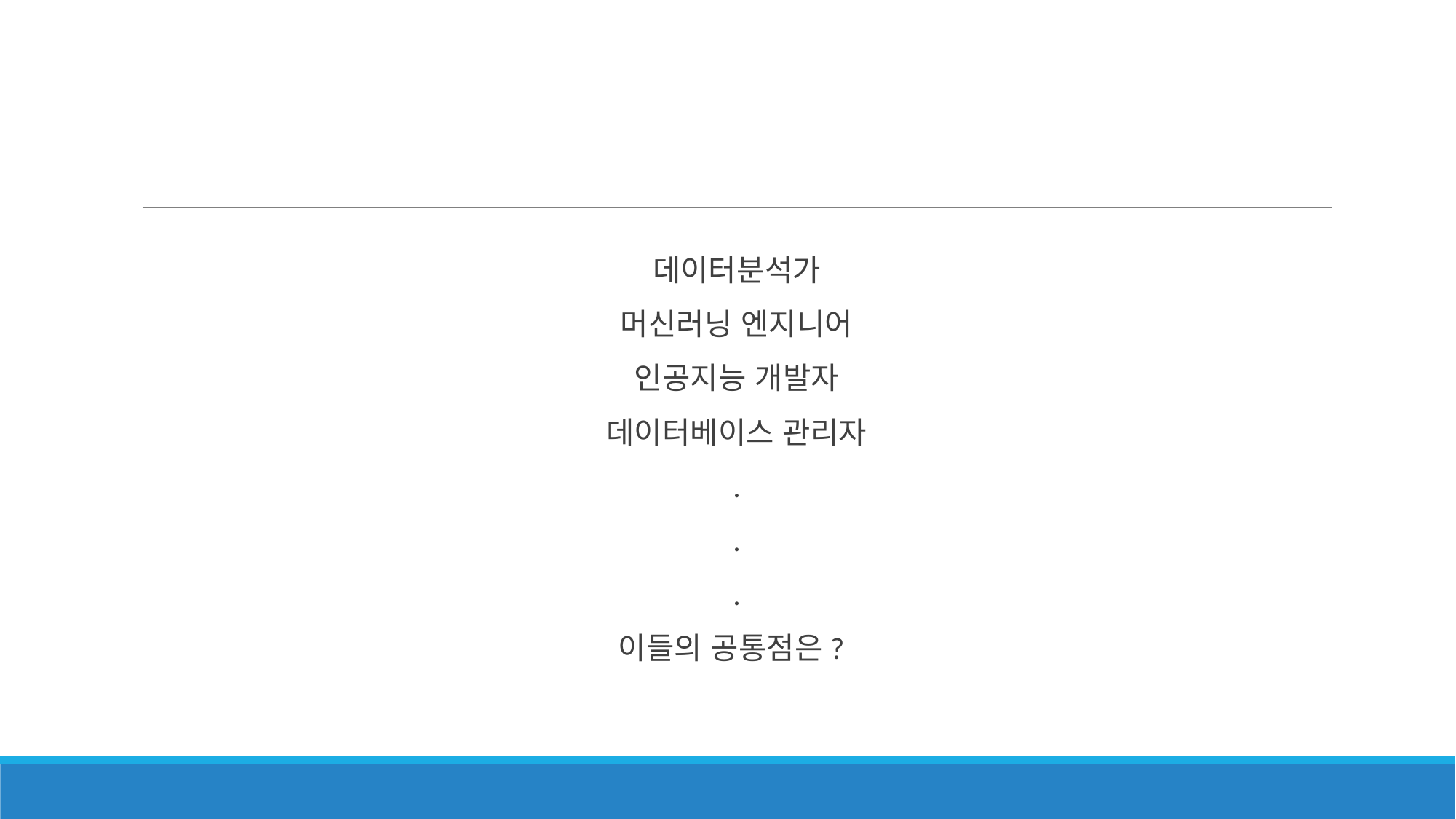

데이터분석가
머신러닝 엔지니어
인공지능 개발자
데이터베이스 관리자
.
.
.
이들의 공통점은?